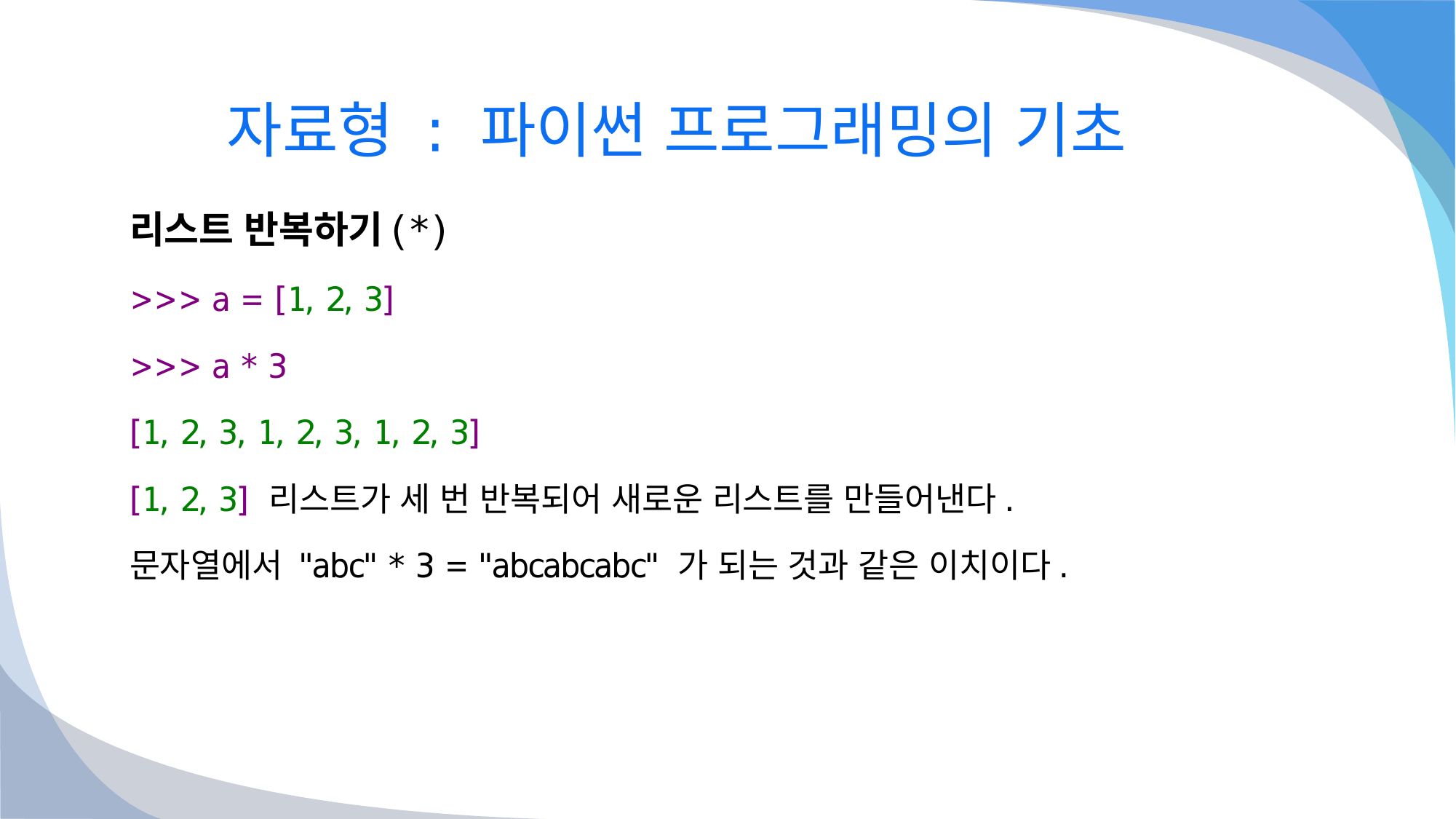

# 자료형 : 파이썬 프로그래밍의 기초
리스트 반복하기(*)
>>> a = [1, 2, 3]
>>> a * 3
[1, 2, 3, 1, 2, 3, 1, 2, 3]
[1, 2, 3] 리스트가 세 번 반복되어 새로운 리스트를 만들어낸다.
문자열에서 "abc" * 3 = "abcabcabc" 가 되는 것과 같은 이치이다.